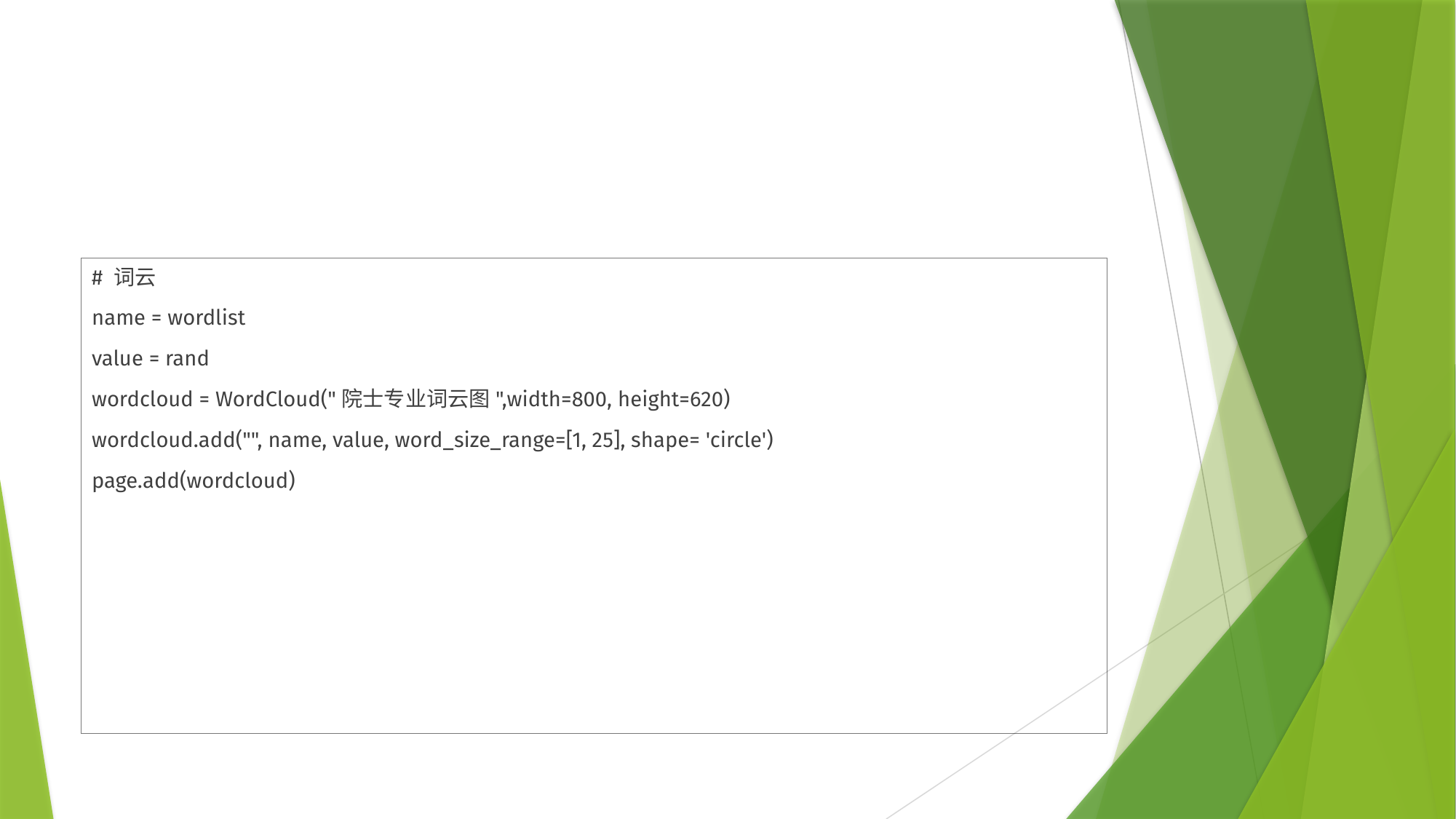

#
# 词云
name = wordlist
value = rand
wordcloud = WordCloud("院士专业词云图",width=800, height=620)
wordcloud.add("", name, value, word_size_range=[1, 25], shape= 'circle')
page.add(wordcloud)